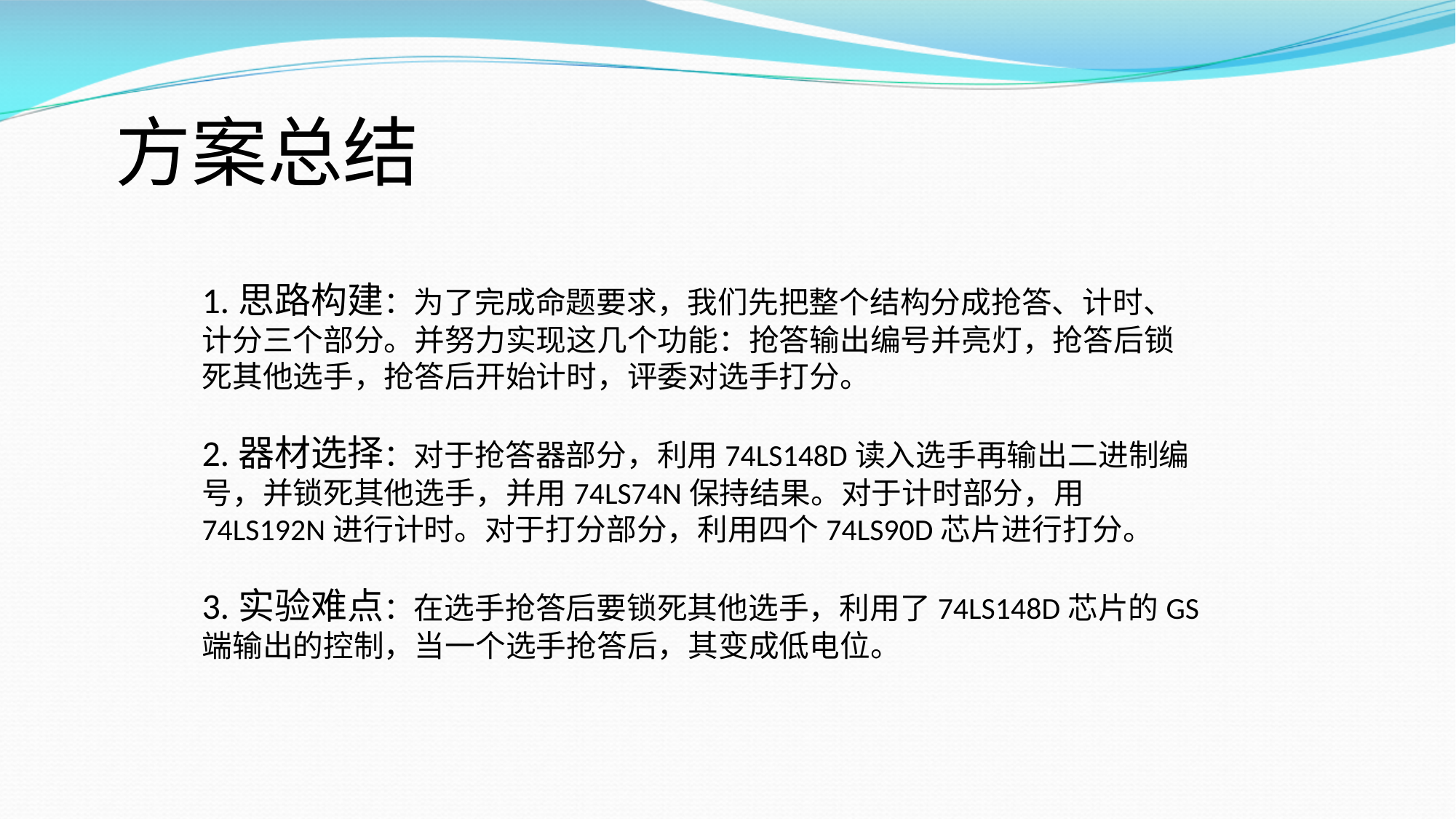

方案总结
1.思路构建：为了完成命题要求，我们先把整个结构分成抢答、计时、计分三个部分。并努力实现这几个功能：抢答输出编号并亮灯，抢答后锁死其他选手，抢答后开始计时，评委对选手打分。

2.器材选择：对于抢答器部分，利用74LS148D读入选手再输出二进制编号，并锁死其他选手，并用74LS74N保持结果。对于计时部分，用74LS192N进行计时。对于打分部分，利用四个74LS90D芯片进行打分。

3.实验难点：在选手抢答后要锁死其他选手，利用了74LS148D芯片的GS端输出的控制，当一个选手抢答后，其变成低电位。